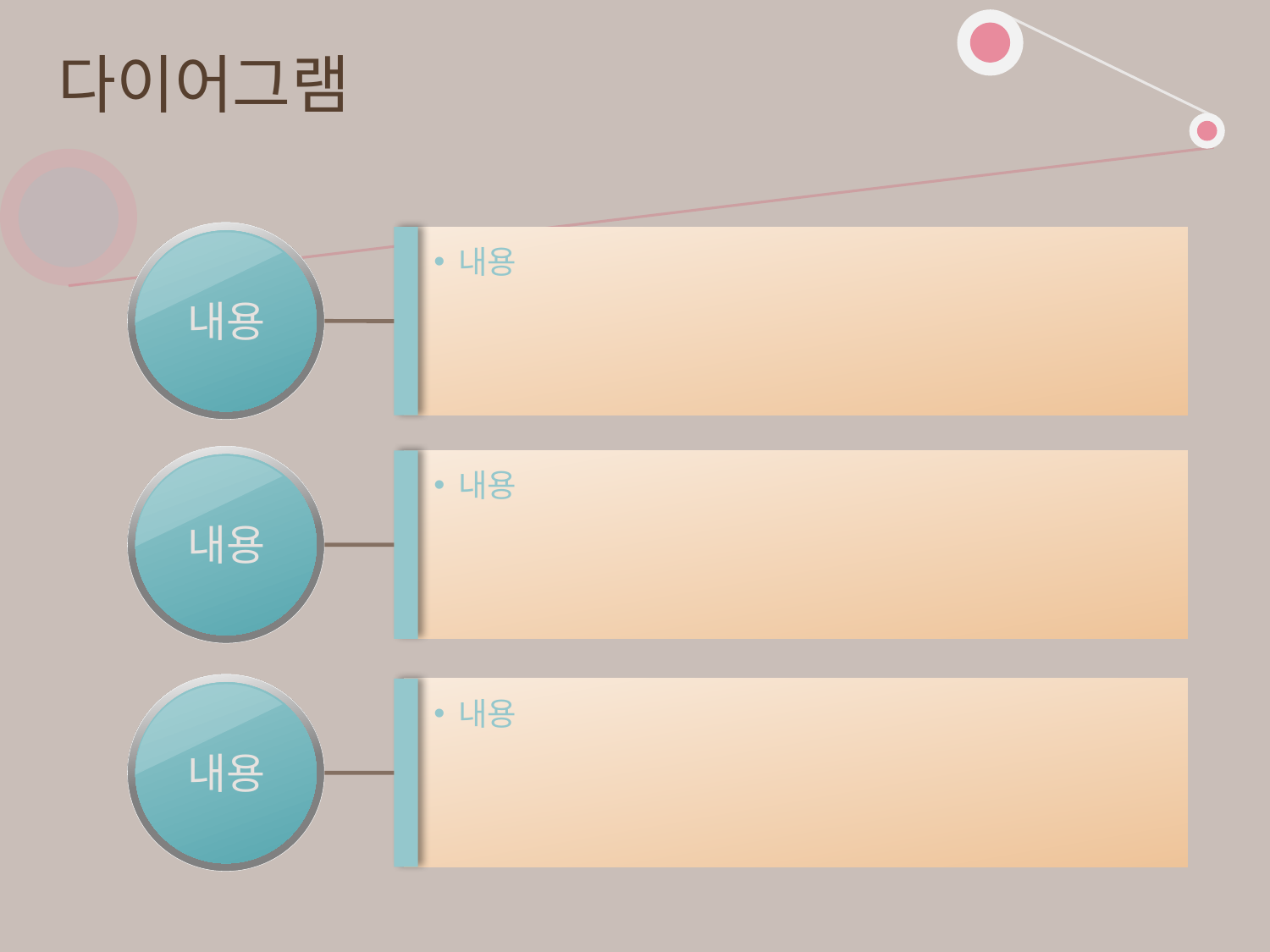

# 다이어그램

내용
내용

내용
내용

내용
내용